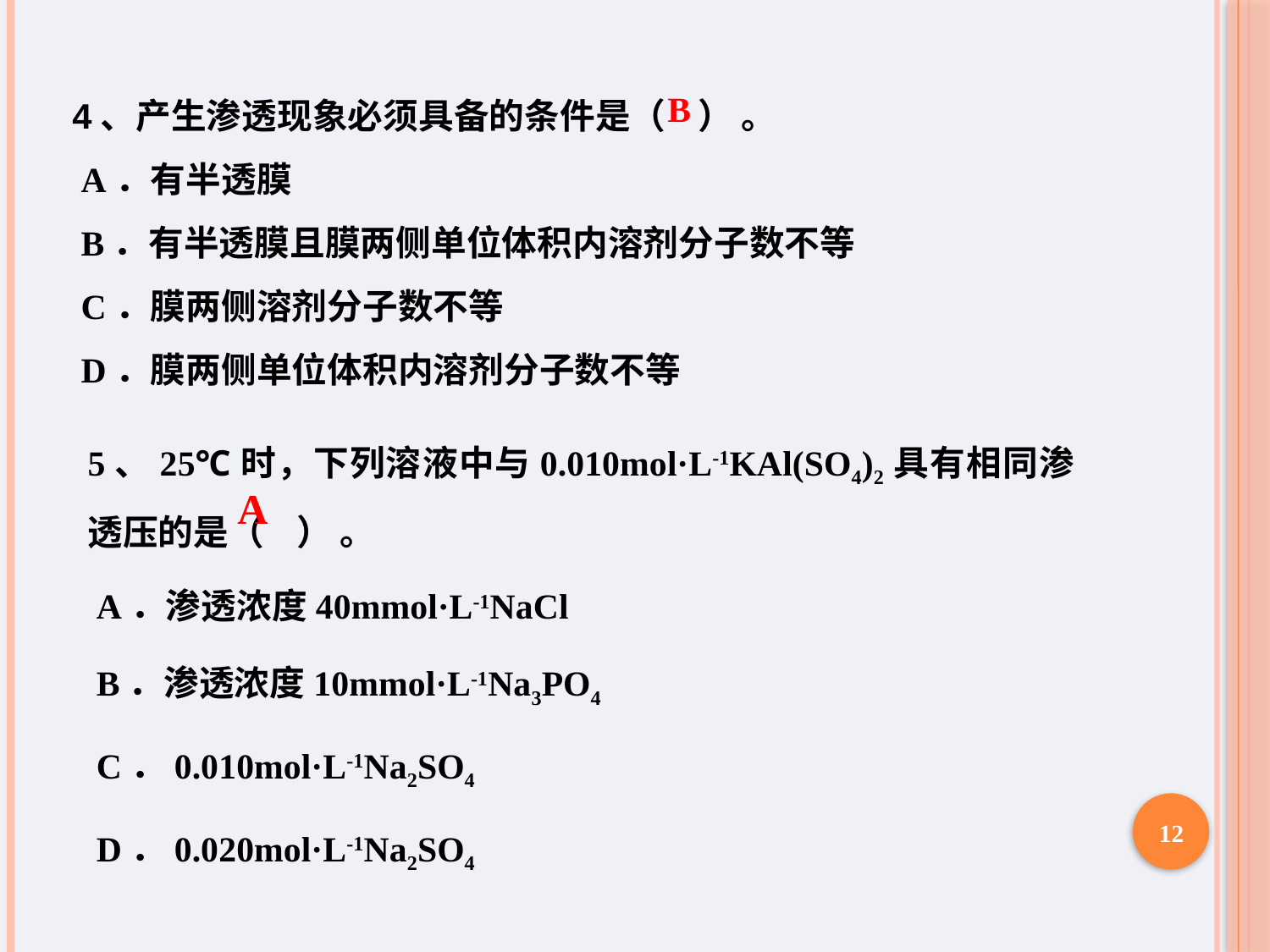

4、产生渗透现象必须具备的条件是（    ） 。
A．有半透膜
B．有半透膜且膜两侧单位体积内溶剂分子数不等
C．膜两侧溶剂分子数不等
D．膜两侧单位体积内溶剂分子数不等
B
5、25℃时，下列溶液中与0.010mol·L-1KAl(SO4)2具有相同渗透压的是（    ） 。
A．渗透浓度40mmol·L-1NaCl
B．渗透浓度10mmol·L-1Na3PO4
C．0.010mol·L-1Na2SO4
D．0.020mol·L-1Na2SO4

A
12